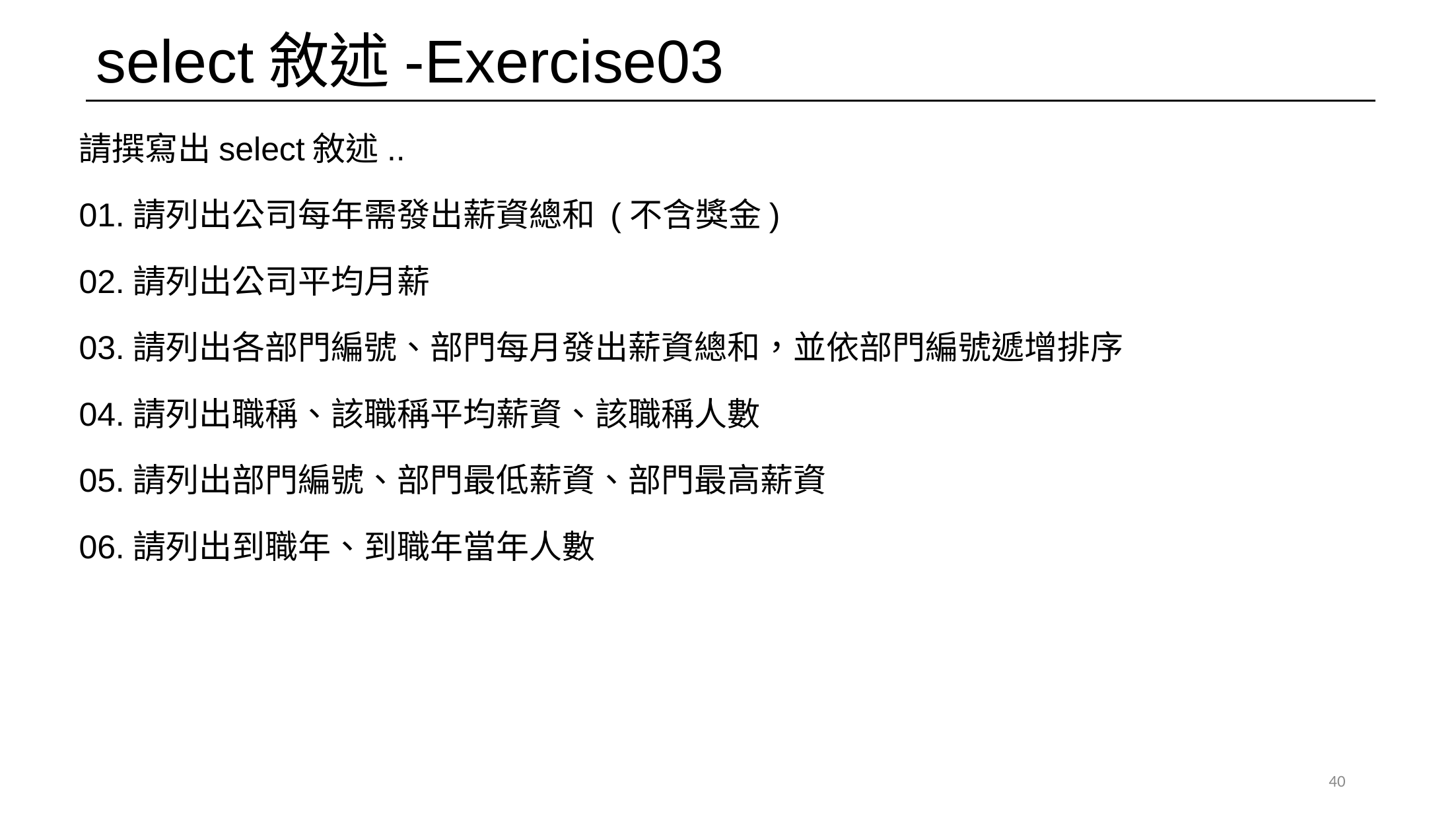

# select敘述-Exercise03
請撰寫出select敘述..
01.請列出公司每年需發出薪資總和 (不含獎金)
02.請列出公司平均月薪
03.請列出各部門編號、部門每月發出薪資總和，並依部門編號遞增排序
04.請列出職稱、該職稱平均薪資、該職稱人數
05.請列出部門編號、部門最低薪資、部門最高薪資
06.請列出到職年、到職年當年人數
40